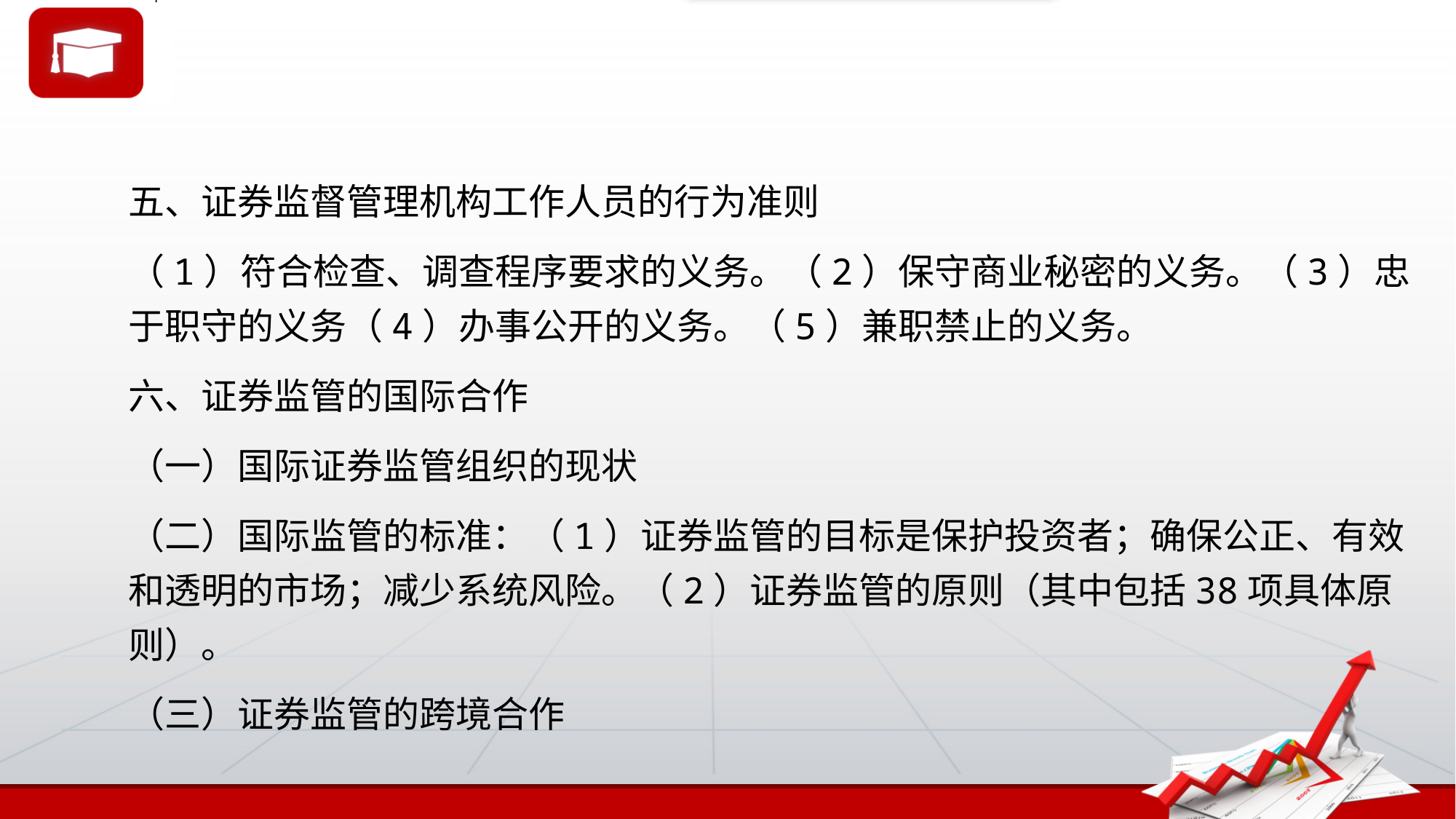

五、证券监督管理机构工作人员的行为准则
（1）符合检查、调查程序要求的义务。（2）保守商业秘密的义务。（3）忠于职守的义务（4）办事公开的义务。（5）兼职禁止的义务。
六、证券监管的国际合作
（一）国际证券监管组织的现状
（二）国际监管的标准：（1）证券监管的目标是保护投资者；确保公正、有效和透明的市场；减少系统风险。（2）证券监管的原则（其中包括38项具体原则）。
（三）证券监管的跨境合作